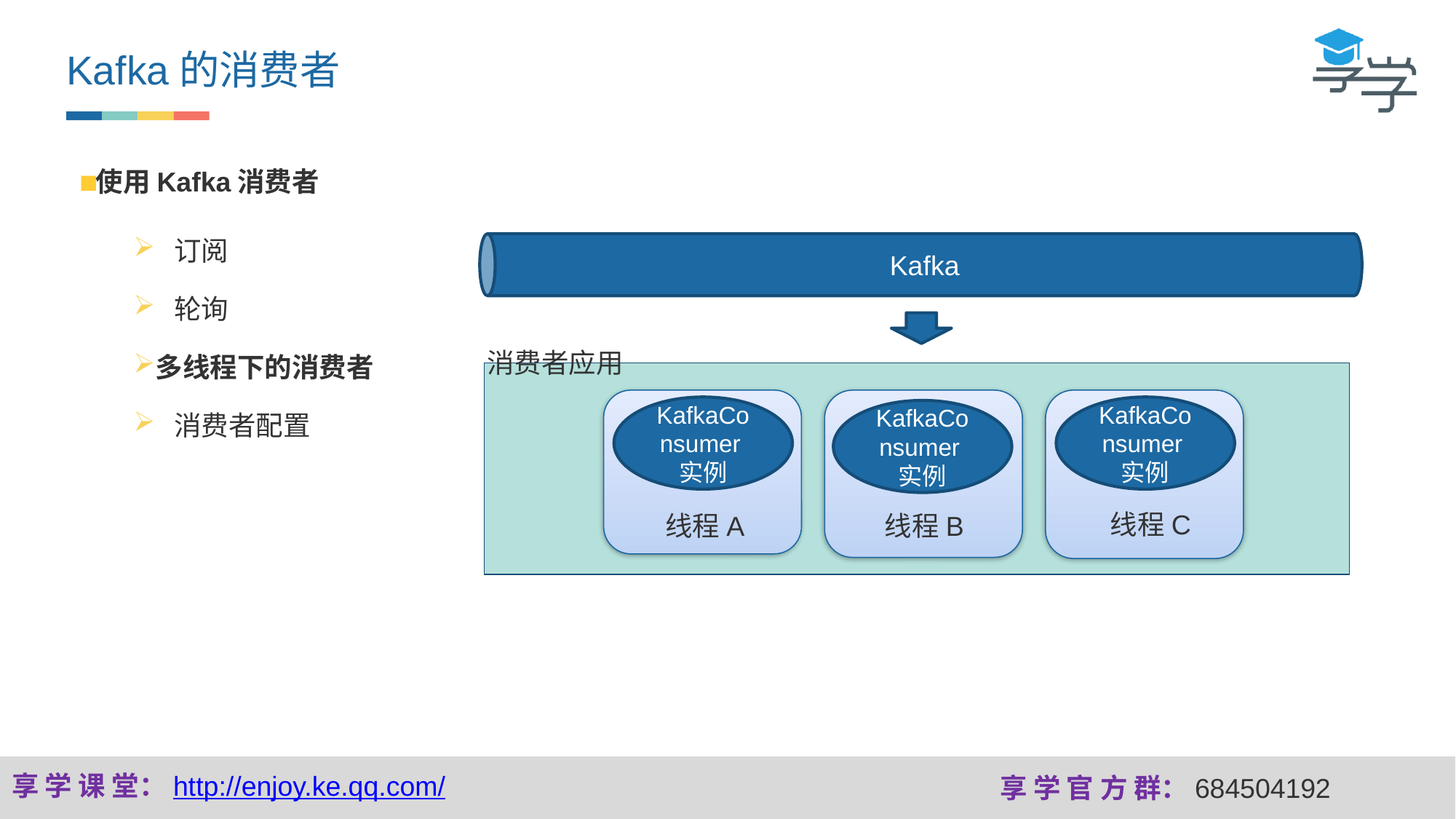

Kafka

Kafka的消费者

使用Kafka消费者
  订阅
  轮询
多线程下的消费者
  消费者配置

消费者应用

KafkaConsumer实例
KafkaConsumer实例
KafkaConsumer实例
线程C
线程A
线程B